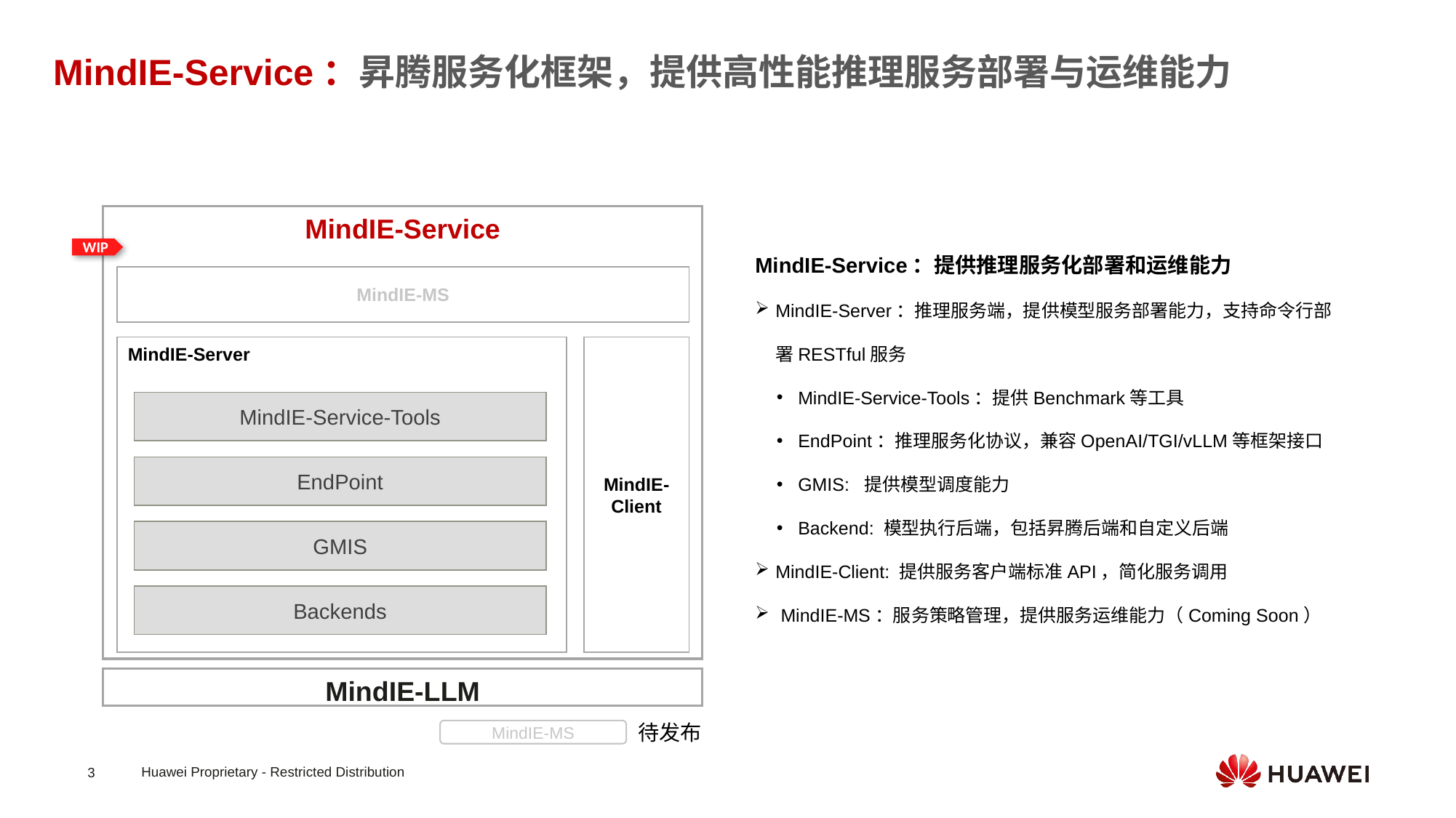

MindIE-Service：昇腾服务化框架，提供高性能推理服务部署与运维能力
MindIE-Service
WIP
MindIE-MS
MindIE-
Client
MindIE-Server
MindIE-Service-Tools
EndPoint
GMIS
Backends
MindIE-LLM
MindIE-Service：提供推理服务化部署和运维能力
MindIE-Server：推理服务端，提供模型服务部署能力，支持命令行部署RESTful服务
MindIE-Service-Tools：提供Benchmark等工具
EndPoint：推理服务化协议，兼容OpenAI/TGI/vLLM等框架接口
GMIS:  提供模型调度能力
Backend: 模型执行后端，包括昇腾后端和自定义后端
MindIE-Client: 提供服务客户端标准API，简化服务调用
 MindIE-MS：服务策略管理，提供服务运维能力（Coming Soon）
待发布
MindIE-MS